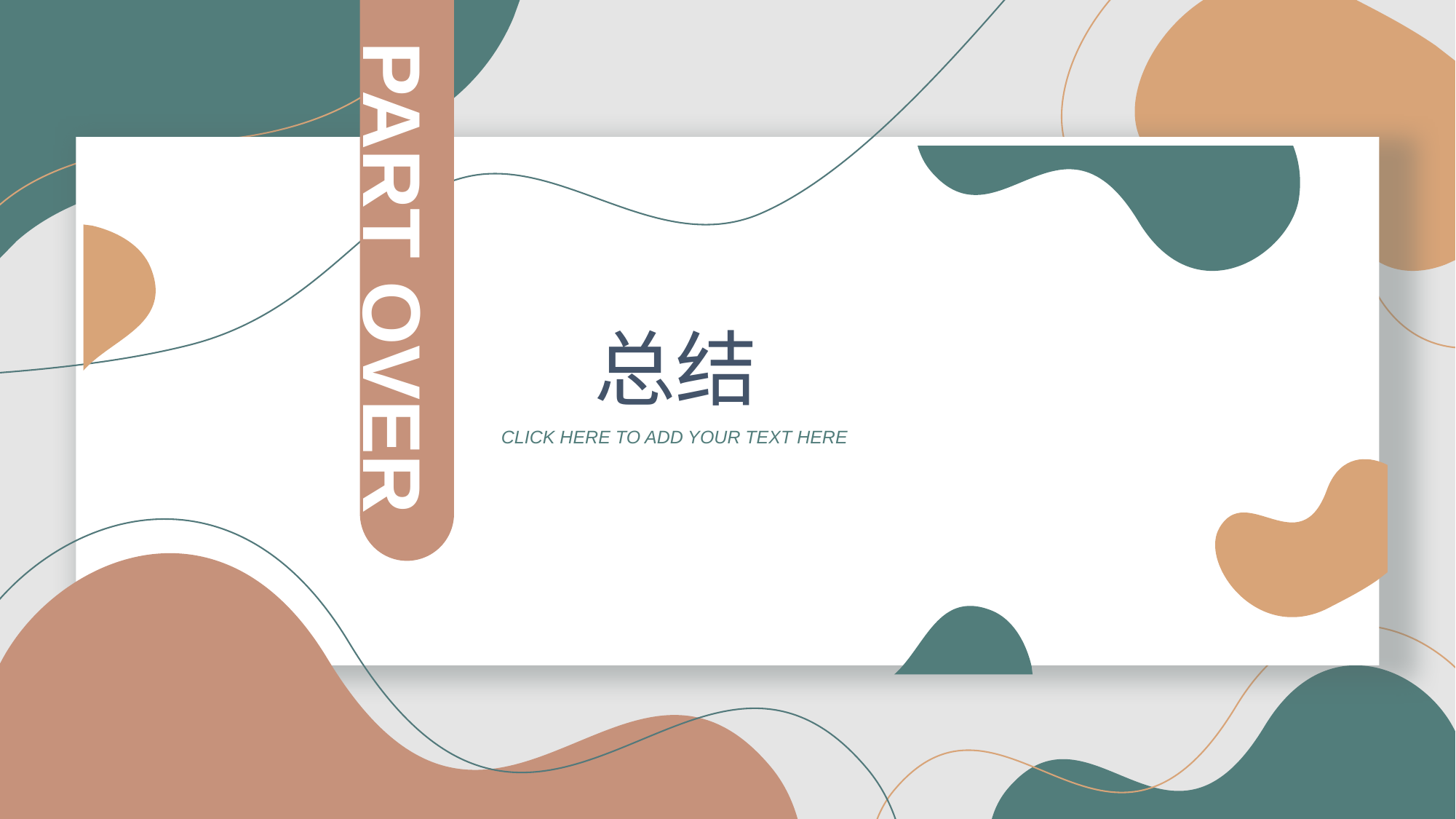

PART OVER

总结

CLICK HERE TO ADD YOUR TEXT HERE